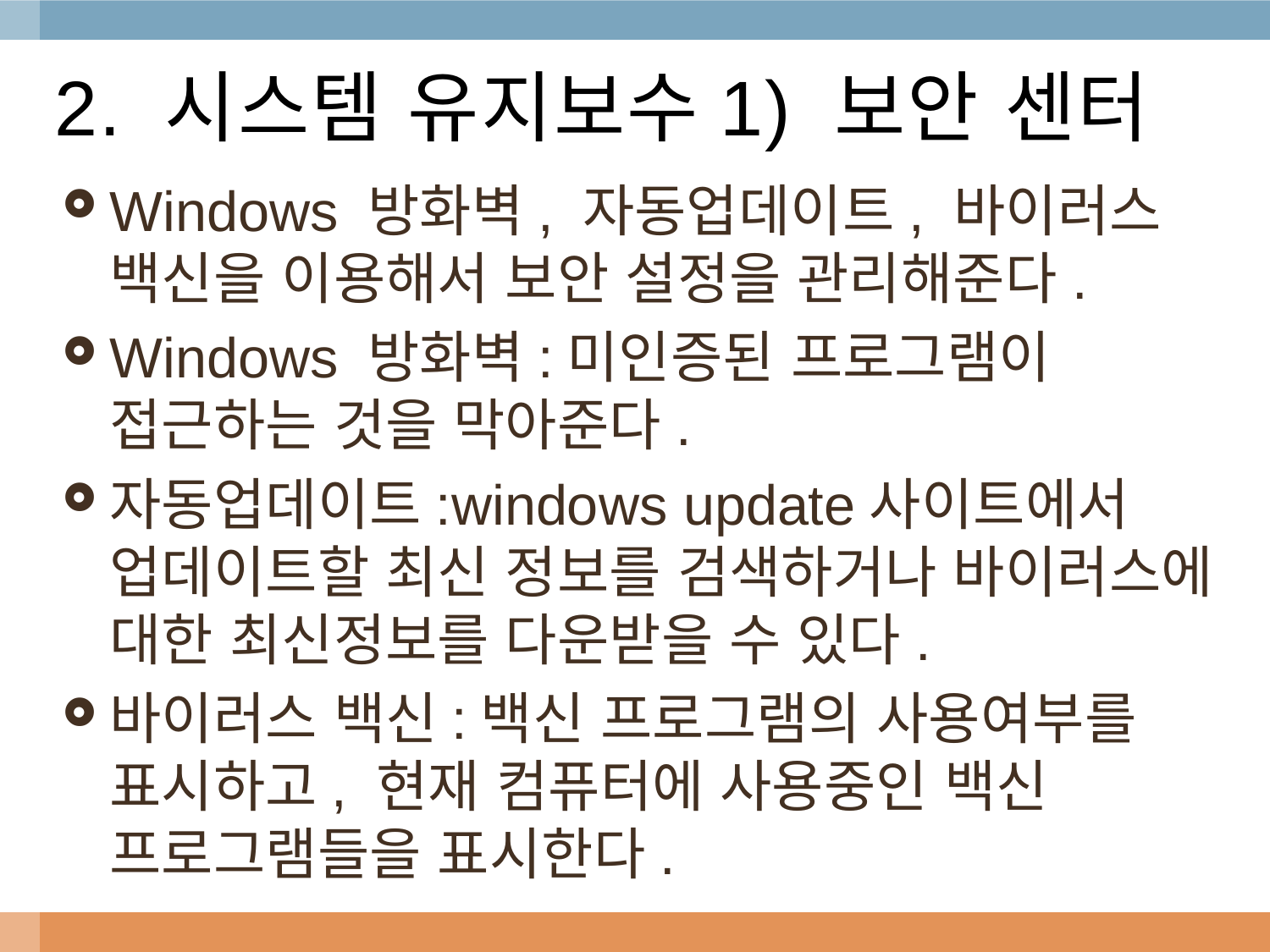

# 2. 시스템 유지보수1) 보안 센터
Windows 방화벽, 자동업데이트, 바이러스 백신을 이용해서 보안 설정을 관리해준다.
Windows 방화벽:미인증된 프로그램이 접근하는 것을 막아준다.
자동업데이트:windows update사이트에서 업데이트할 최신 정보를 검색하거나 바이러스에 대한 최신정보를 다운받을 수 있다.
바이러스 백신:백신 프로그램의 사용여부를 표시하고, 현재 컴퓨터에 사용중인 백신 프로그램들을 표시한다.